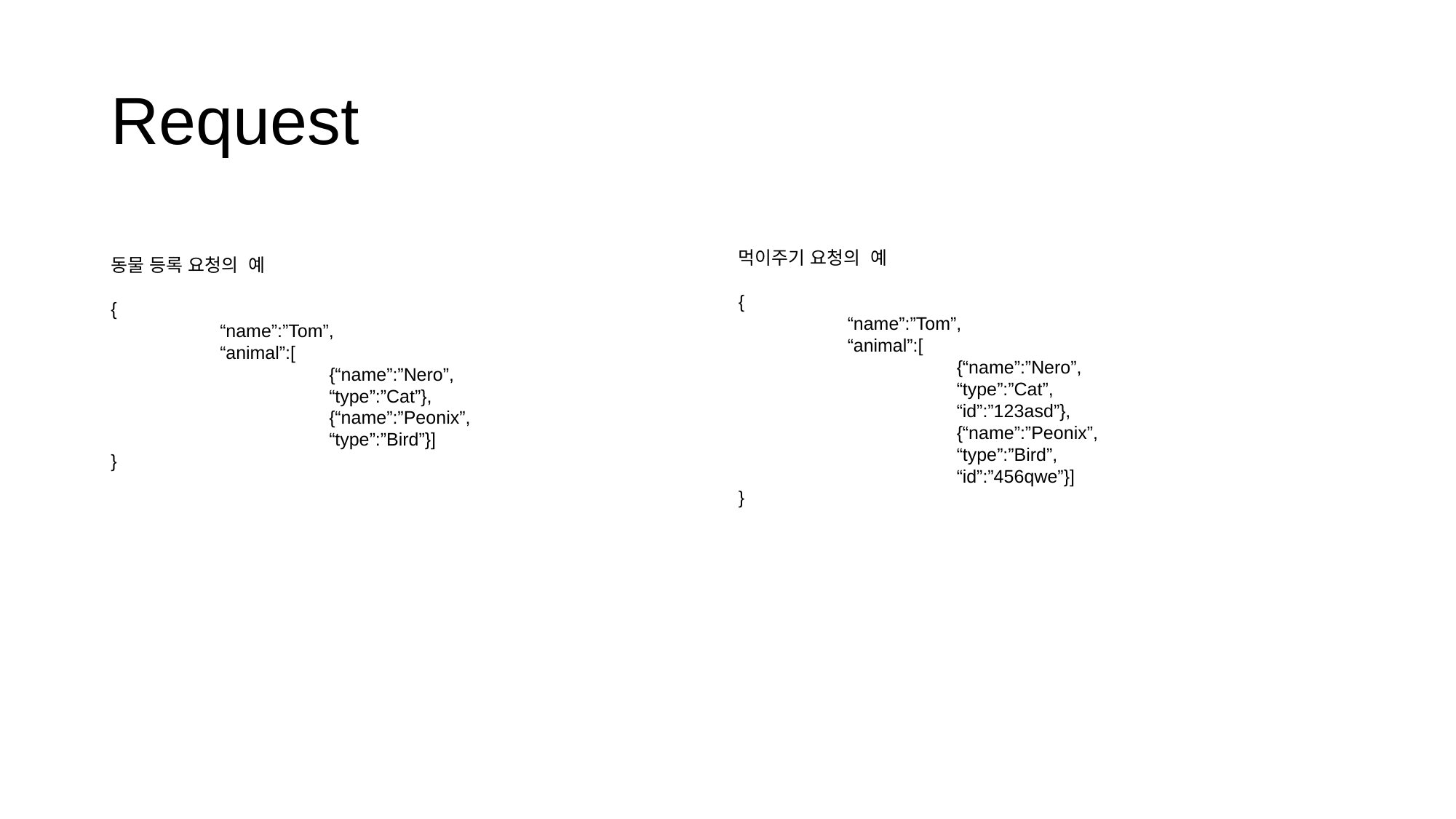

# Request
먹이주기 요청의  예

{
	“name”:”Tom”,
	“animal”:[
		{“name”:”Nero”,
		“type”:”Cat”,
		“id”:”123asd”},
		{“name”:”Peonix”,
		“type”:”Bird”,
		“id”:”456qwe”}]
}

동물 등록 요청의  예

{
	“name”:”Tom”,
	“animal”:[
		{“name”:”Nero”,
		“type”:”Cat”},
		{“name”:”Peonix”,
		“type”:”Bird”}]
}